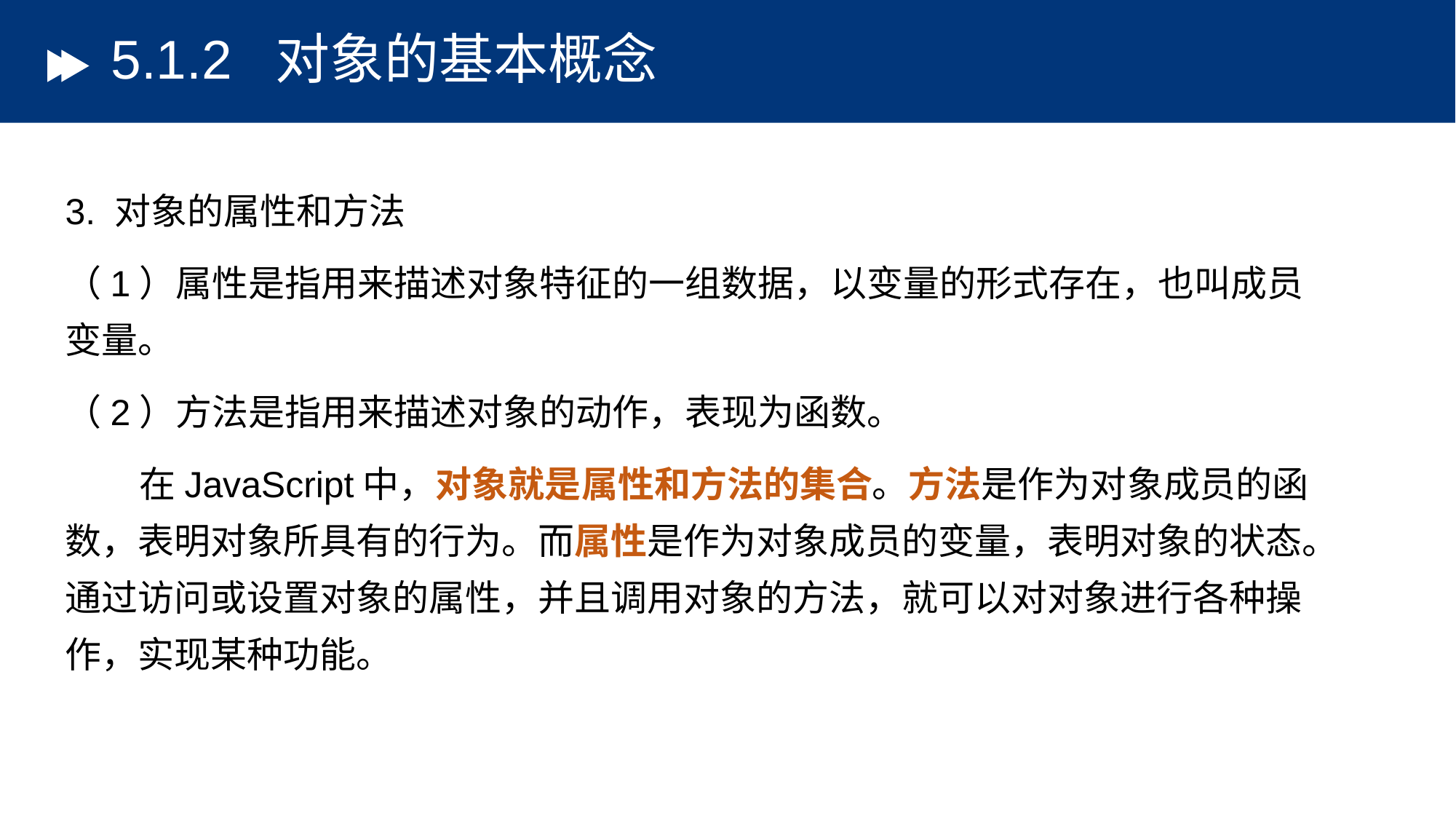

# 5.1.2  对象的基本概念
3. 对象的属性和方法
（1）属性是指用来描述对象特征的一组数据，以变量的形式存在，也叫成员变量。
（2）方法是指用来描述对象的动作，表现为函数。
        在JavaScript中，对象就是属性和方法的集合。方法是作为对象成员的函数，表明对象所具有的行为。而属性是作为对象成员的变量，表明对象的状态。通过访问或设置对象的属性，并且调用对象的方法，就可以对对象进行各种操作，实现某种功能。